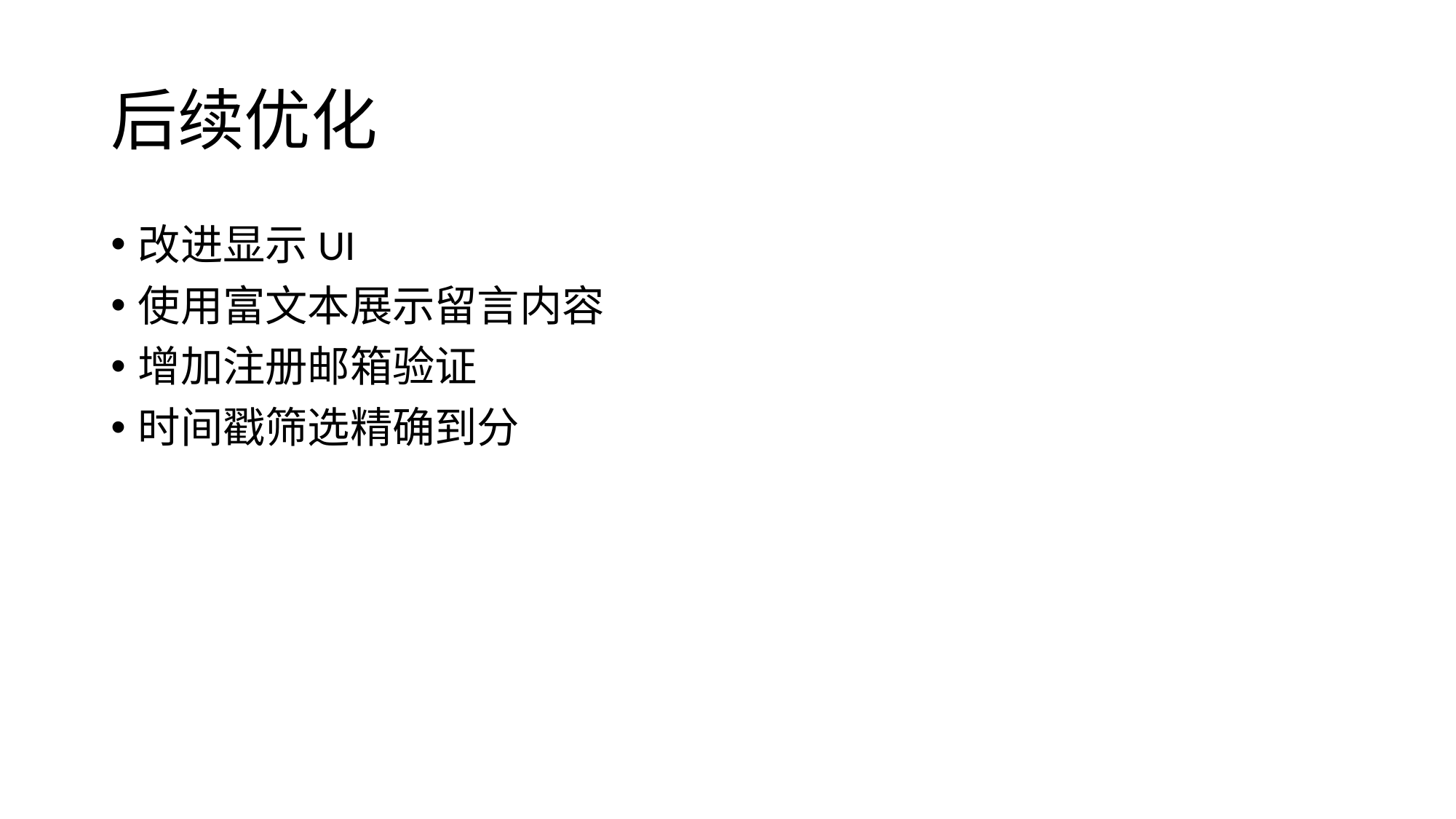

# 后续优化
改进显示UI
使用富文本展示留言内容
增加注册邮箱验证
时间戳筛选精确到分